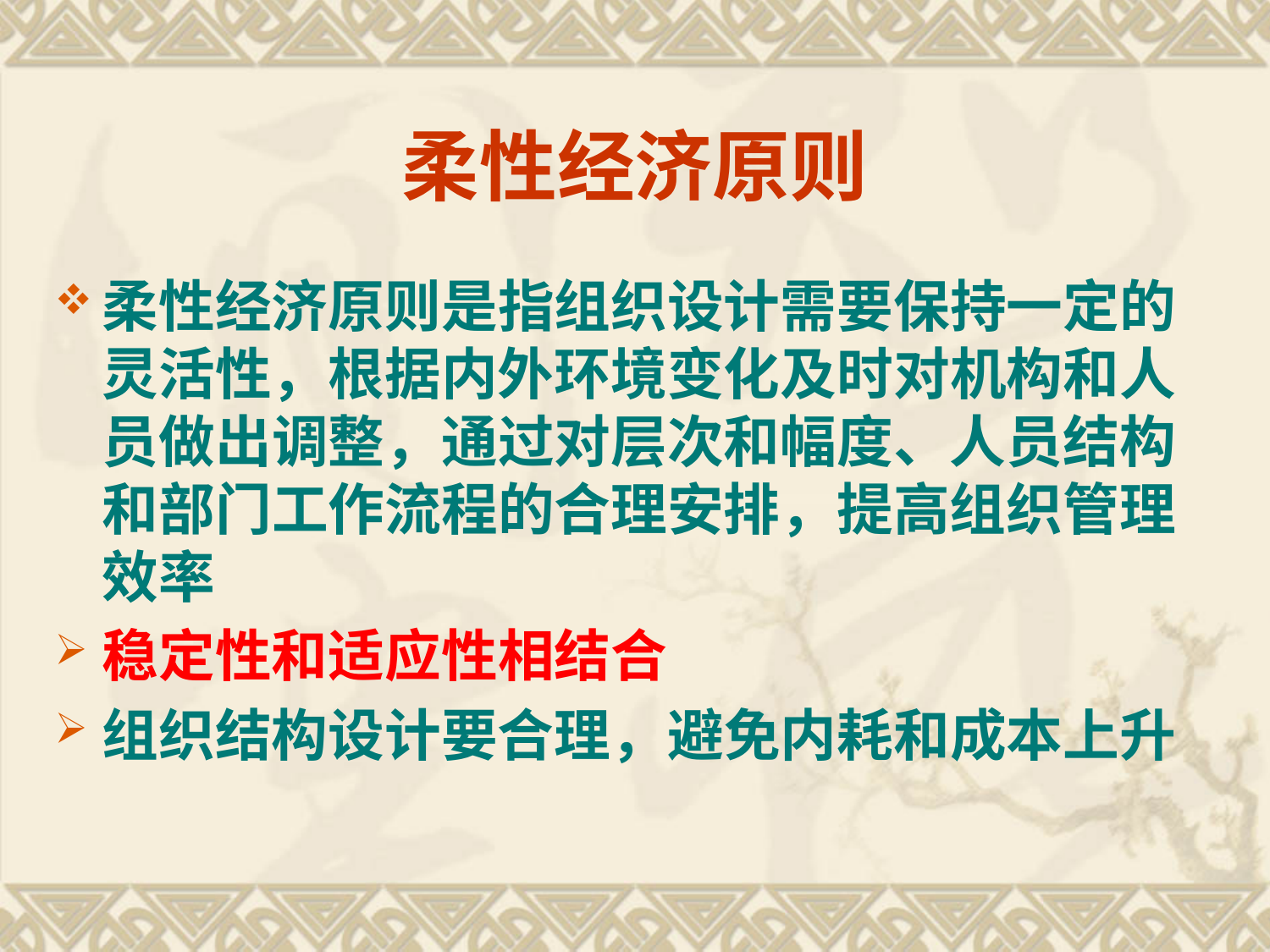

# 柔性经济原则
柔性经济原则是指组织设计需要保持一定的灵活性，根据内外环境变化及时对机构和人员做出调整，通过对层次和幅度、人员结构和部门工作流程的合理安排，提高组织管理效率
稳定性和适应性相结合
组织结构设计要合理，避免内耗和成本上升